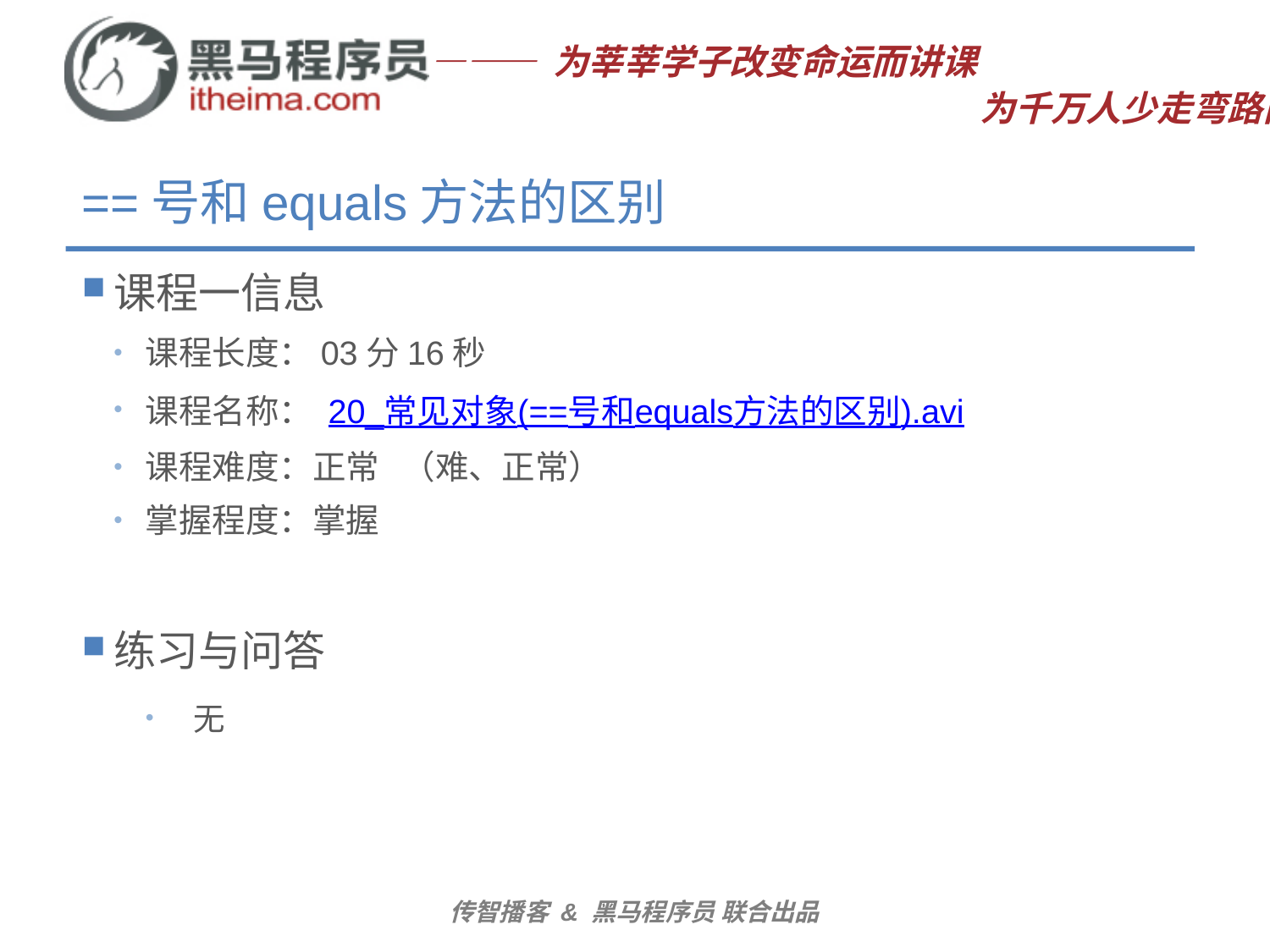

# ==号和equals方法的区别
课程一信息
课程长度：03分16秒
课程名称： 20_常见对象(==号和equals方法的区别).avi
课程难度：正常   （难、正常）
掌握程度：掌握

练习与问答
无